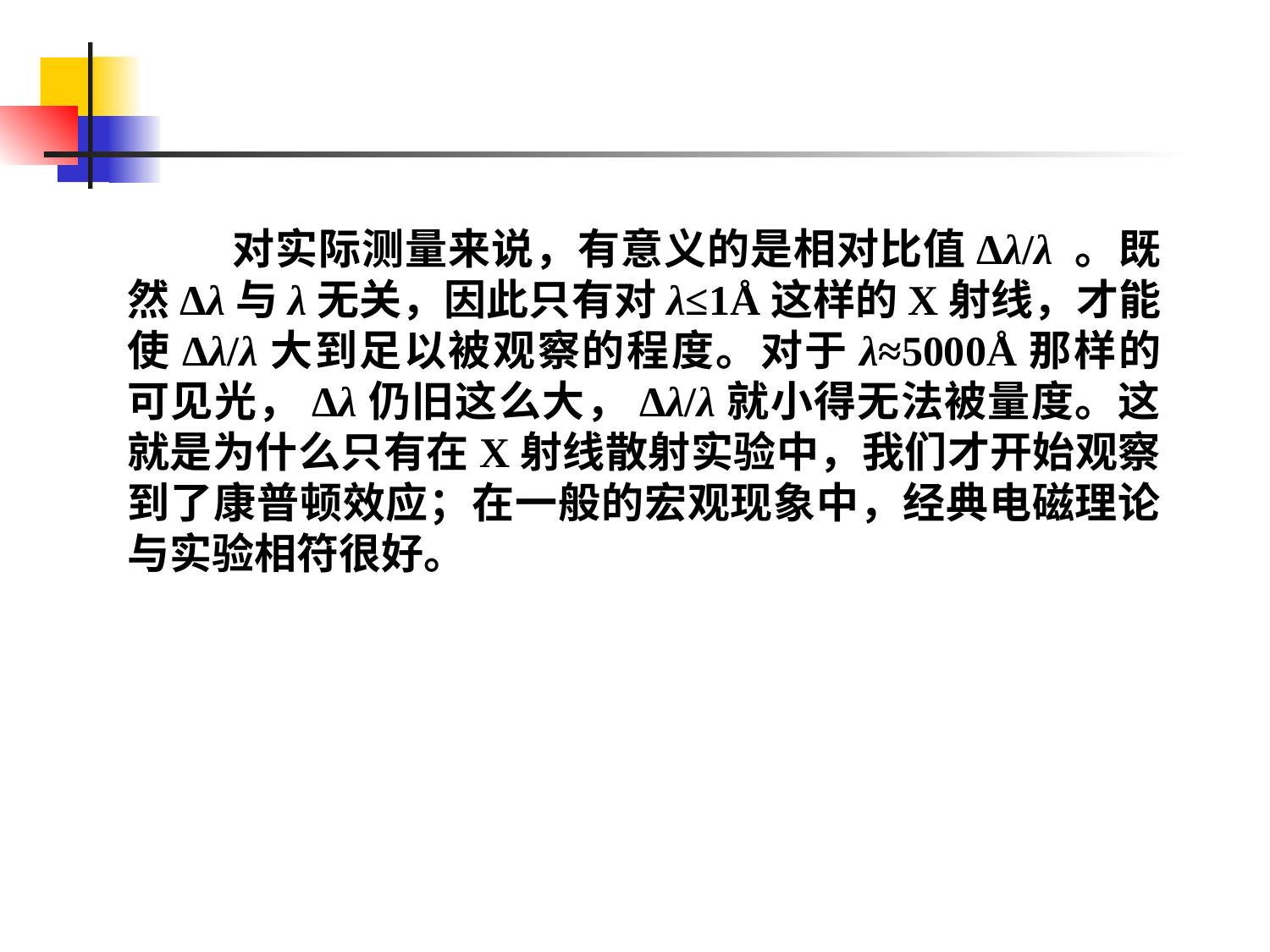

对实际测量来说，有意义的是相对比值Δλ/λ 。既然Δλ与λ无关，因此只有对λ≤1Å这样的X射线，才能使Δλ/λ大到足以被观察的程度。对于λ≈5000Å那样的可见光，Δλ仍旧这么大，Δλ/λ就小得无法被量度。这就是为什么只有在X射线散射实验中，我们才开始观察到了康普顿效应；在一般的宏观现象中，经典电磁理论与实验相符很好。